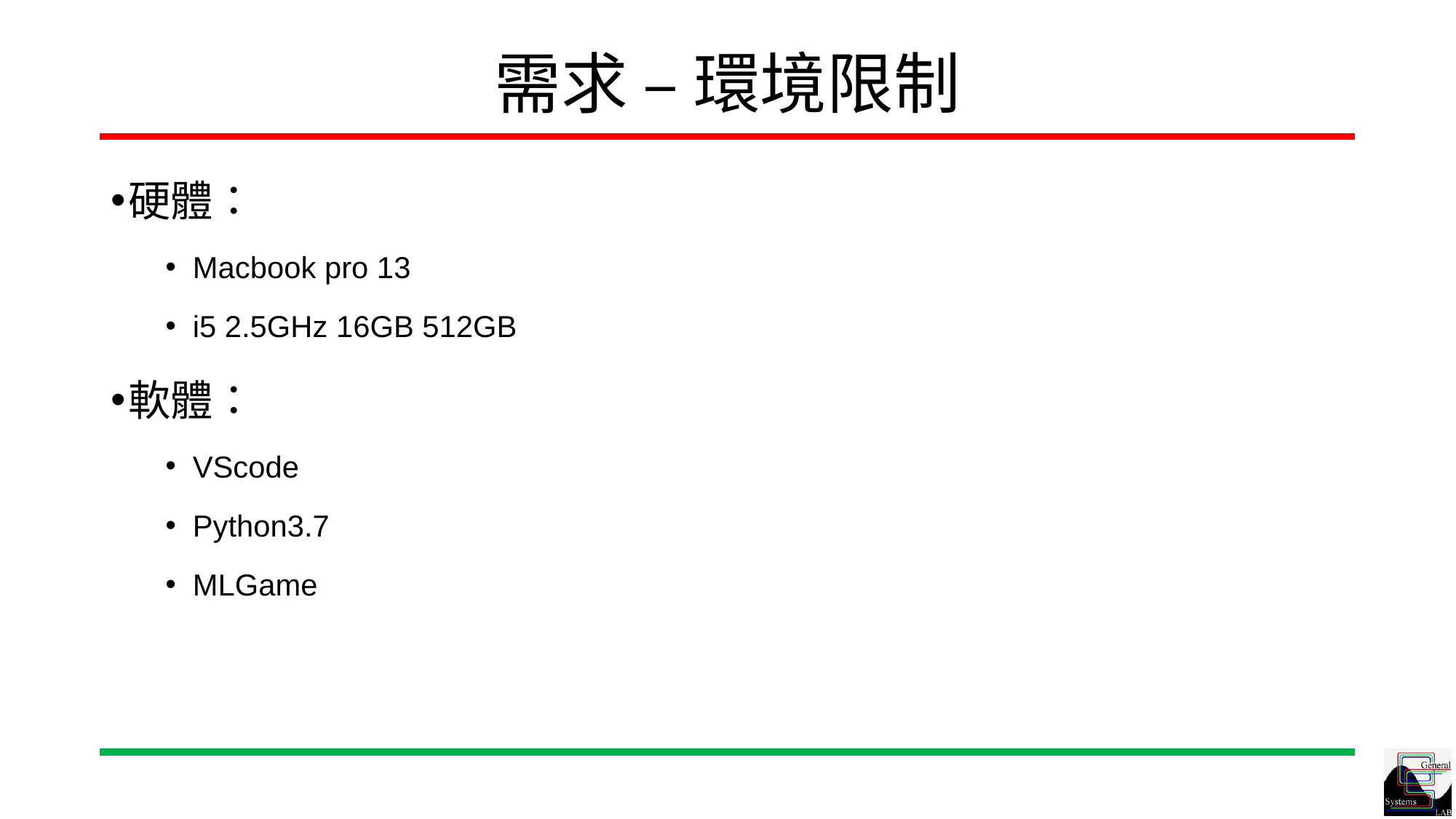

# 需求 – 環境限制
硬體：
Macbook pro 13
i5 2.5GHz 16GB 512GB
軟體：
VScode
Python3.7
MLGame